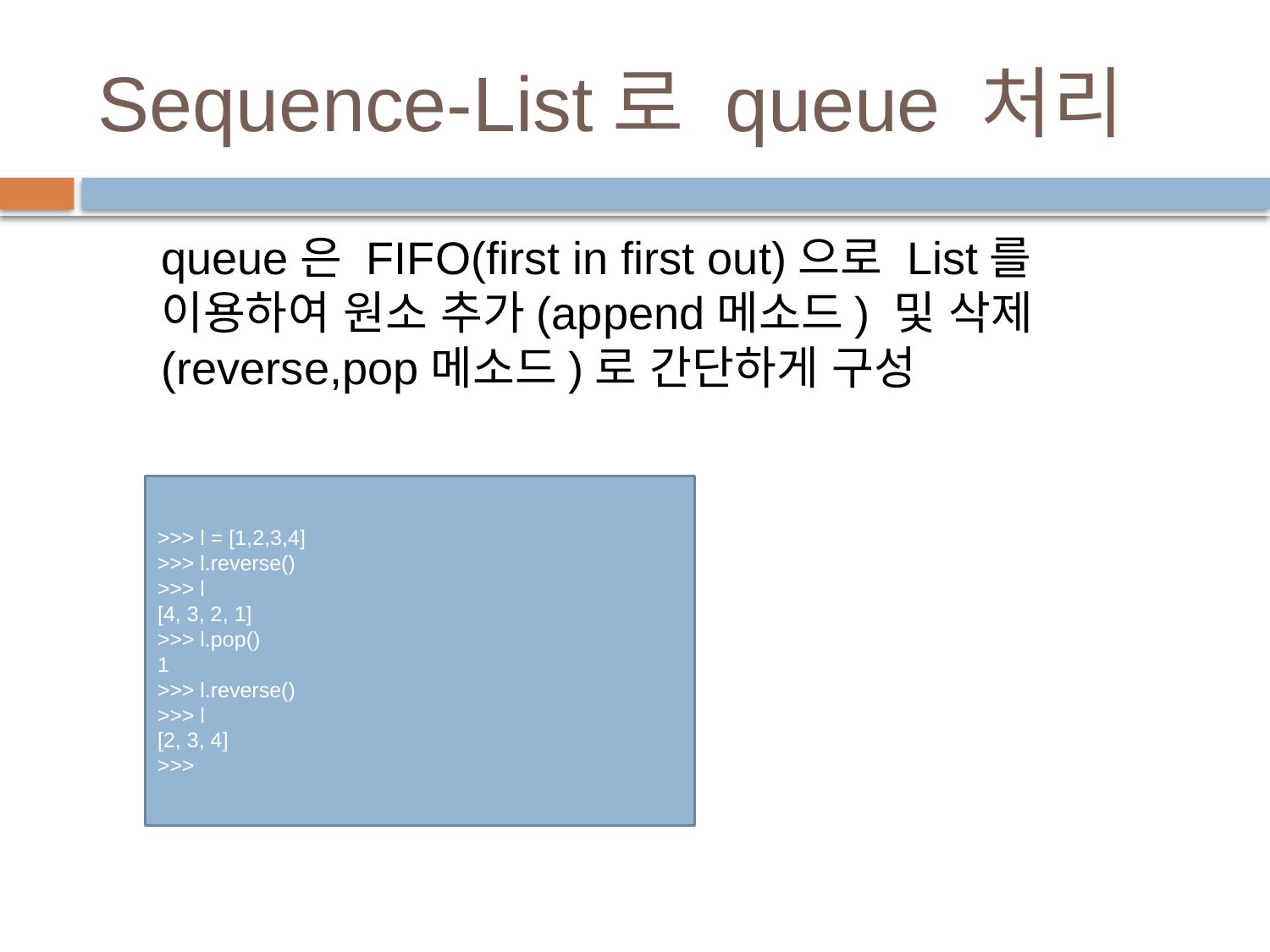

# Sequence-List로 queue 처리
queue은 FIFO(first in first out)으로 List를 이용하여 원소 추가(append메소드) 및 삭제(reverse,pop메소드)로 간단하게 구성

>>> l = [1,2,3,4]
>>> l.reverse()
>>> l
[4, 3, 2, 1]
>>> l.pop()
1
>>> l.reverse()
>>> l
[2, 3, 4]
>>>